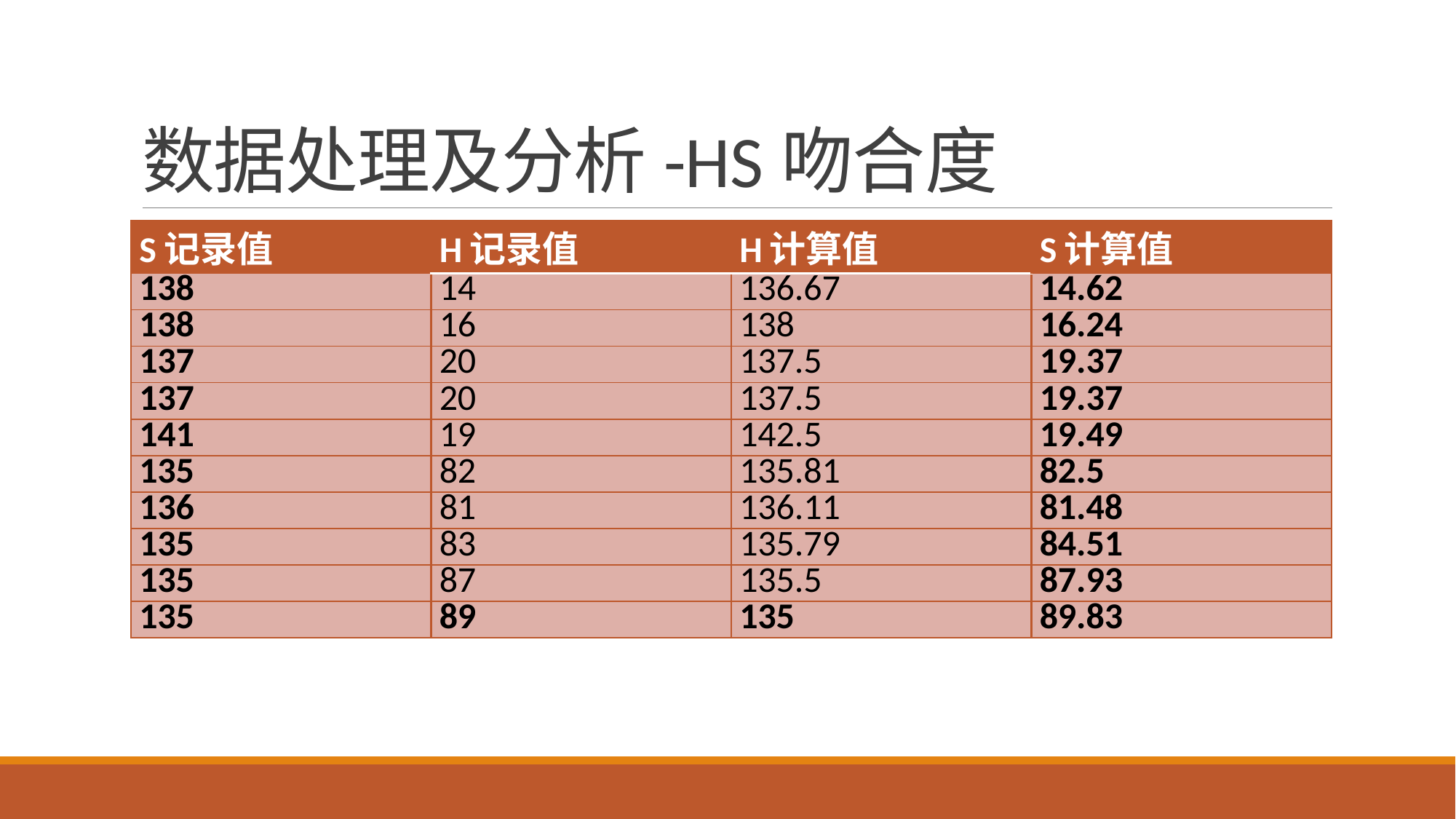

# 数据处理及分析-HS吻合度

| S记录值 | H记录值 | H计算值 | S计算值 |
| --- | --- | --- | --- |
| 138 | 14 | 136.67 | 14.62 |
| 138 | 16 | 138 | 16.24 |
| 137 | 20 | 137.5 | 19.37 |
| 137 | 20 | 137.5 | 19.37 |
| 141 | 19 | 142.5 | 19.49 |
| 135 | 82 | 135.81 | 82.5 |
| 136 | 81 | 136.11 | 81.48 |
| 135 | 83 | 135.79 | 84.51 |
| 135 | 87 | 135.5 | 87.93 |
| 135 | 89 | 135 | 89.83 |